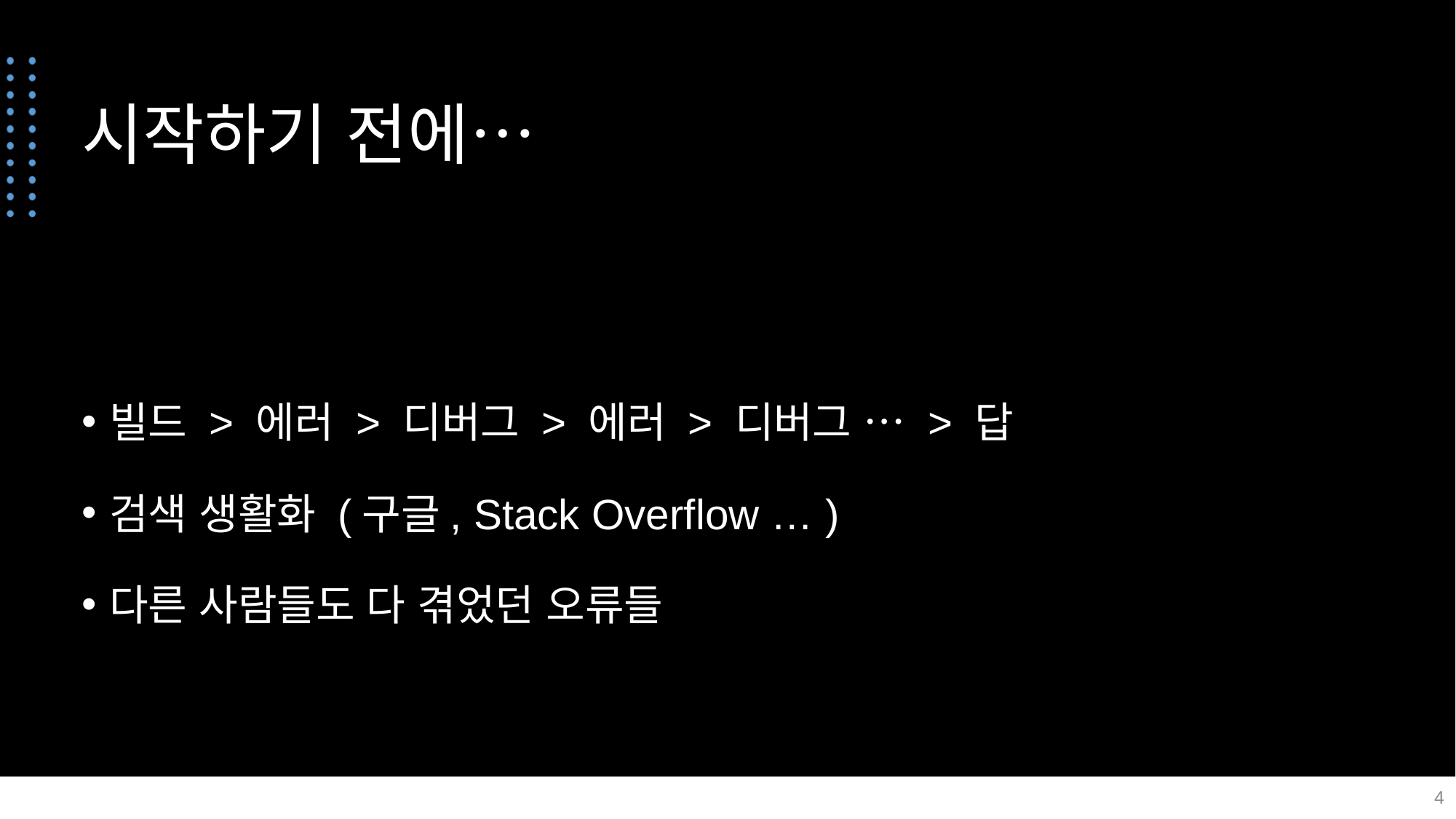

# 시작하기 전에…
빌드 > 에러 > 디버그 > 에러 > 디버그 … > 답
검색 생활화 (구글, Stack Overflow … )
다른 사람들도 다 겪었던 오류들
4